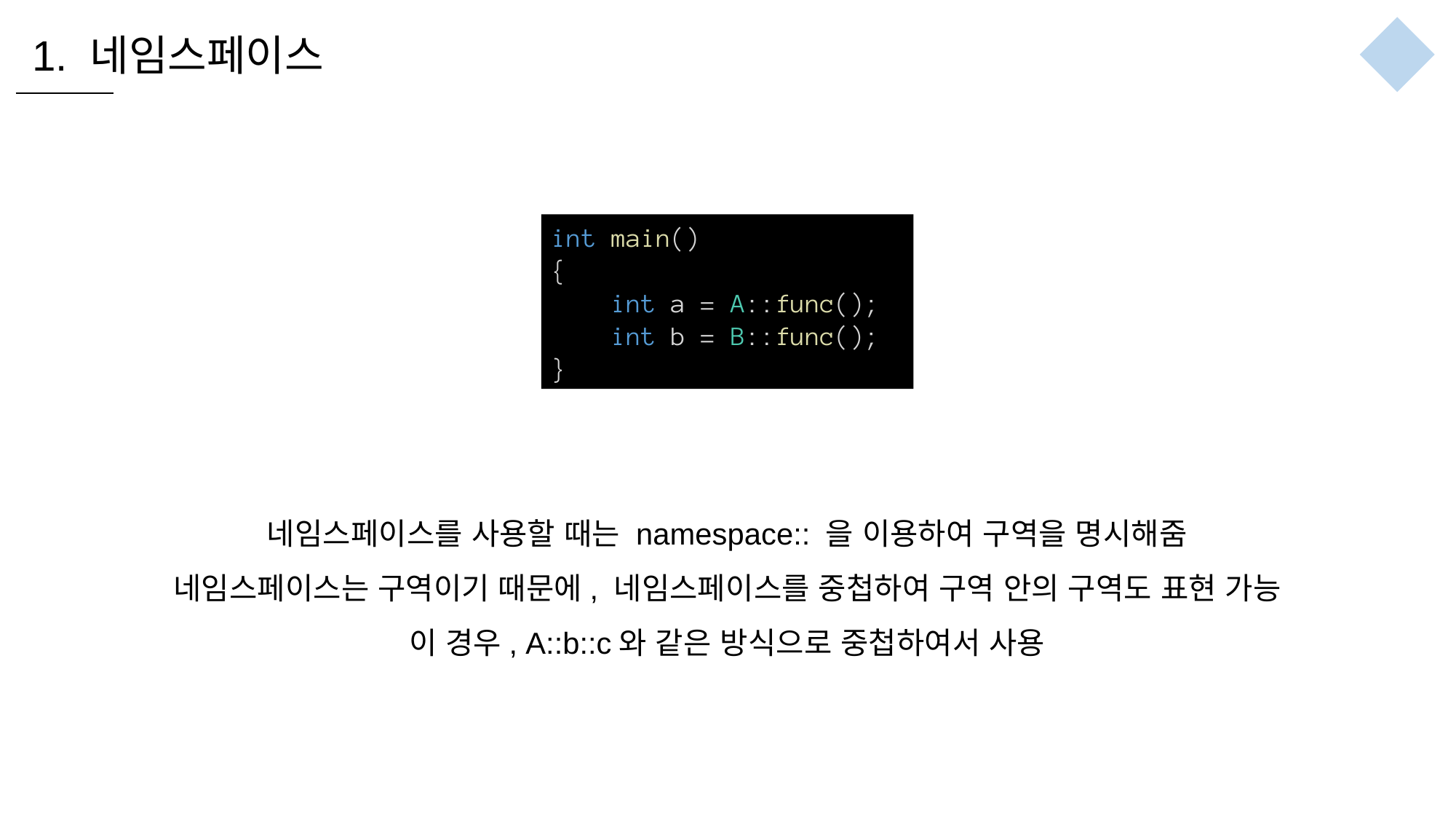

1. 네임스페이스
int main()
{
    int a = A::func();
    int b = B::func();
}
네임스페이스를 사용할 때는 namespace:: 을 이용하여 구역을 명시해줌
네임스페이스는 구역이기 때문에, 네임스페이스를 중첩하여 구역 안의 구역도 표현 가능
이 경우, A::b::c와 같은 방식으로 중첩하여서 사용